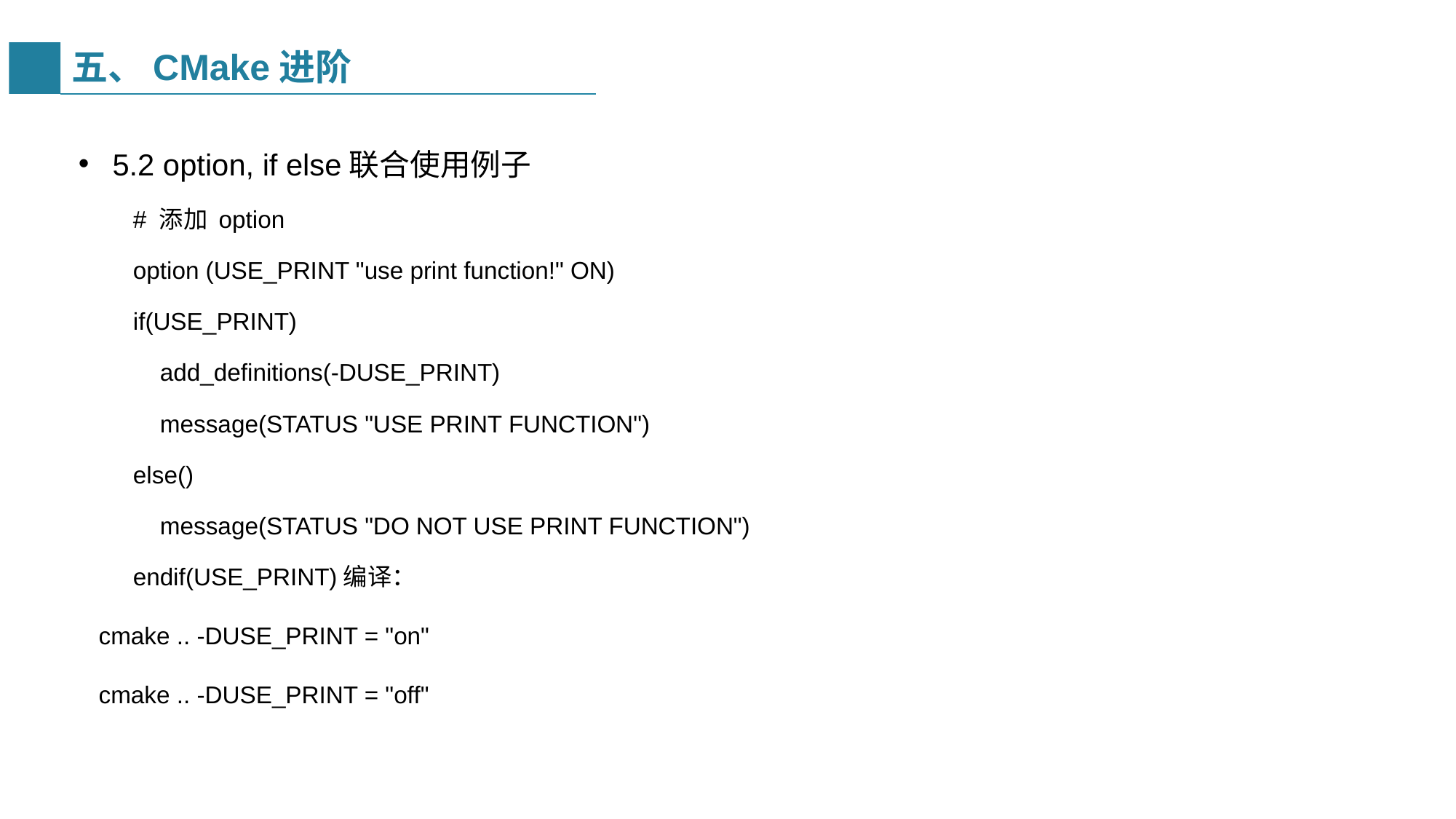

# 五、CMake进阶
5.2 option, if else联合使用例子
# 添加 option
option (USE_PRINT "use print function!" ON)
if(USE_PRINT)
    add_definitions(-DUSE_PRINT)
    message(STATUS "USE PRINT FUNCTION")
else()
    message(STATUS "DO NOT USE PRINT FUNCTION")
endif(USE_PRINT)编译：
   cmake .. -DUSE_PRINT = "on"
   cmake .. -DUSE_PRINT = "off"

27